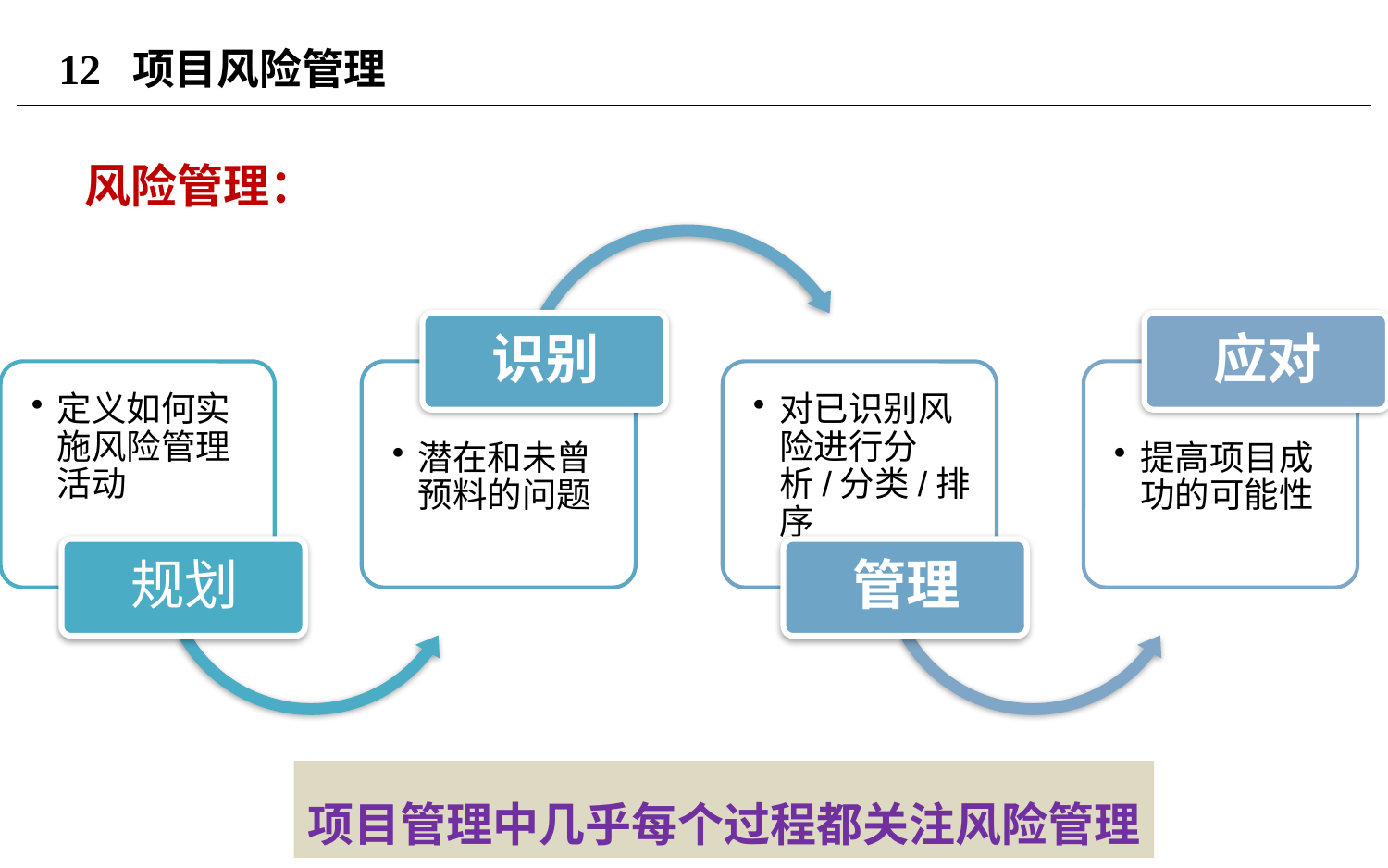

# 12  项目风险管理
风险管理：

定义如何实施风险管理活动
规划
潜在和未曾预料的问题
识别
对已识别风险进行分析/分类/排序
管理
提高项目成功的可能性
应对
项目管理中几乎每个过程都关注风险管理